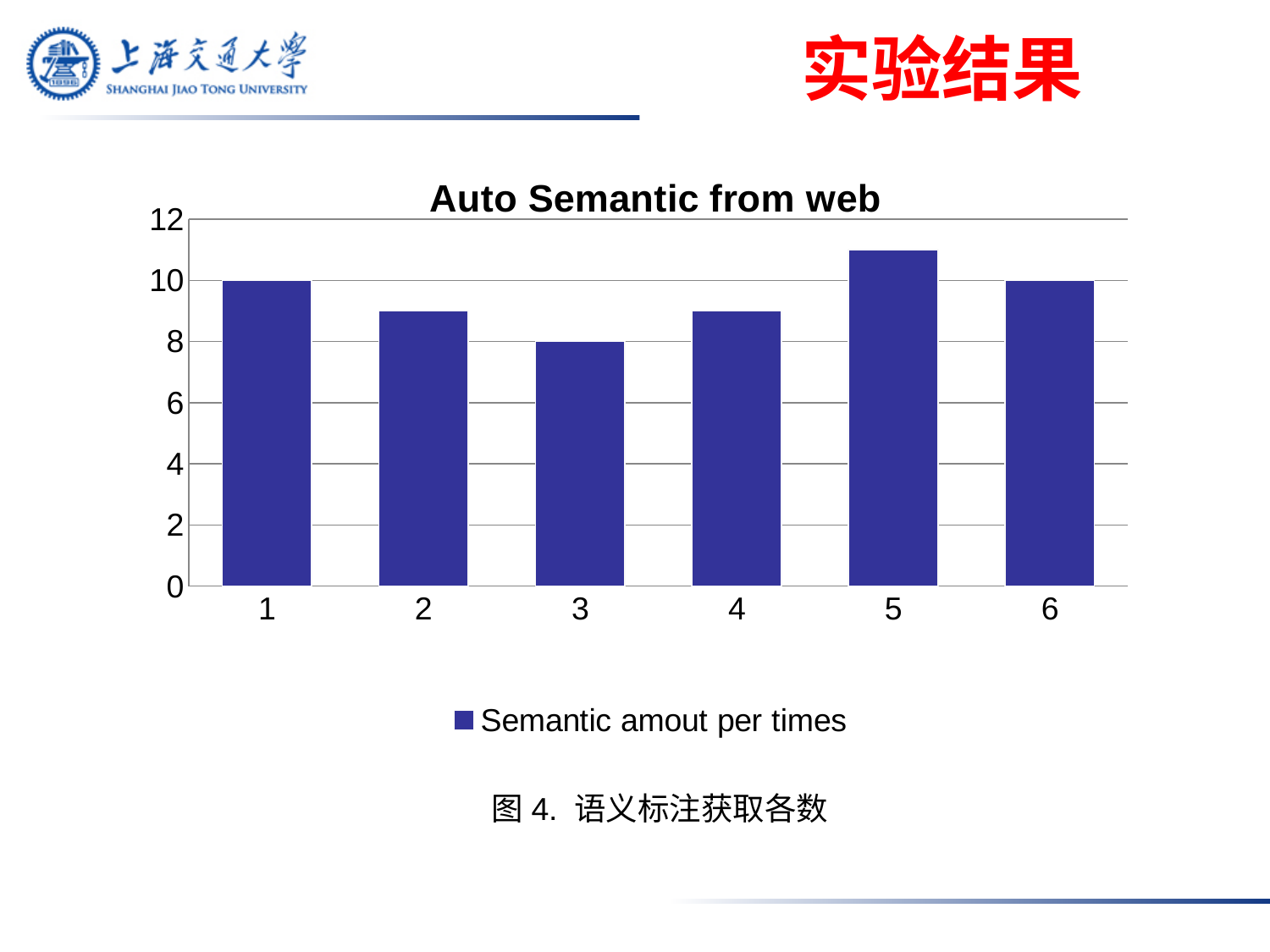

# 实验结果

### Chart: Auto Semantic from web

| Category | Semantic amout per times |
|---|---|
图4. 语义标注获取各数